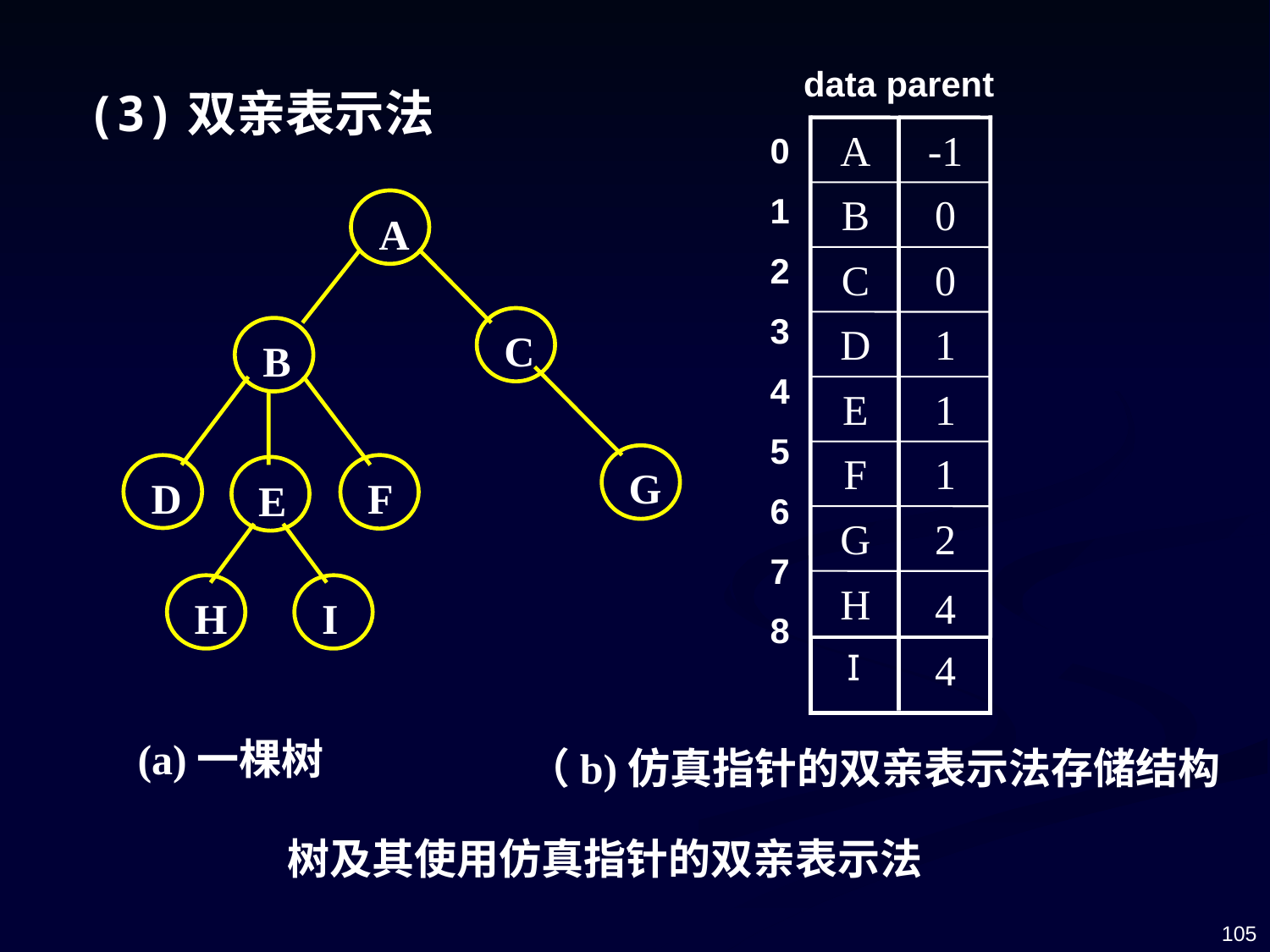

data parent
(3)双亲表示法
A

-1

0
1
2
3
4
5
6
7
8
B

0

A

C

B

G

D

F

E

H

I
C

0
D

1
E

1
F

1
G

2
H

4

4
I
(a)一棵树
（b)仿真指针的双亲表示法存储结构
树及其使用仿真指针的双亲表示法
105